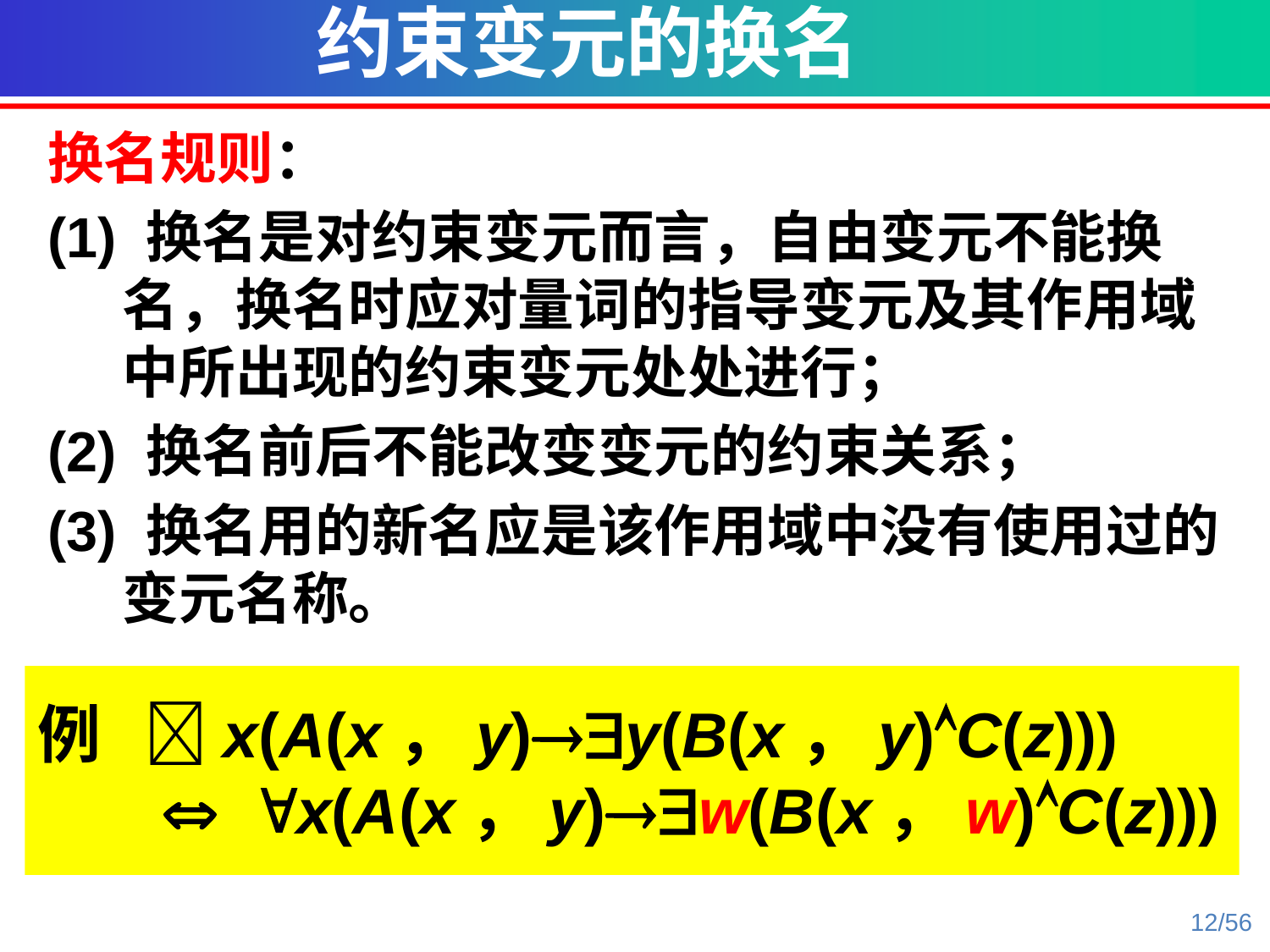

约束变元的换名
换名规则：
(1) 换名是对约束变元而言，自由变元不能换名，换名时应对量词的指导变元及其作用域中所出现的约束变元处处进行；
(2) 换名前后不能改变变元的约束关系；
(3) 换名用的新名应是该作用域中没有使用过的变元名称。
例   ∀x(A(x，y)→∃y(B(x，y)∧C(z)))
       ⇔  ∀x(A(x，y)→∃w(B(x，w)∧C(z)))
12/56